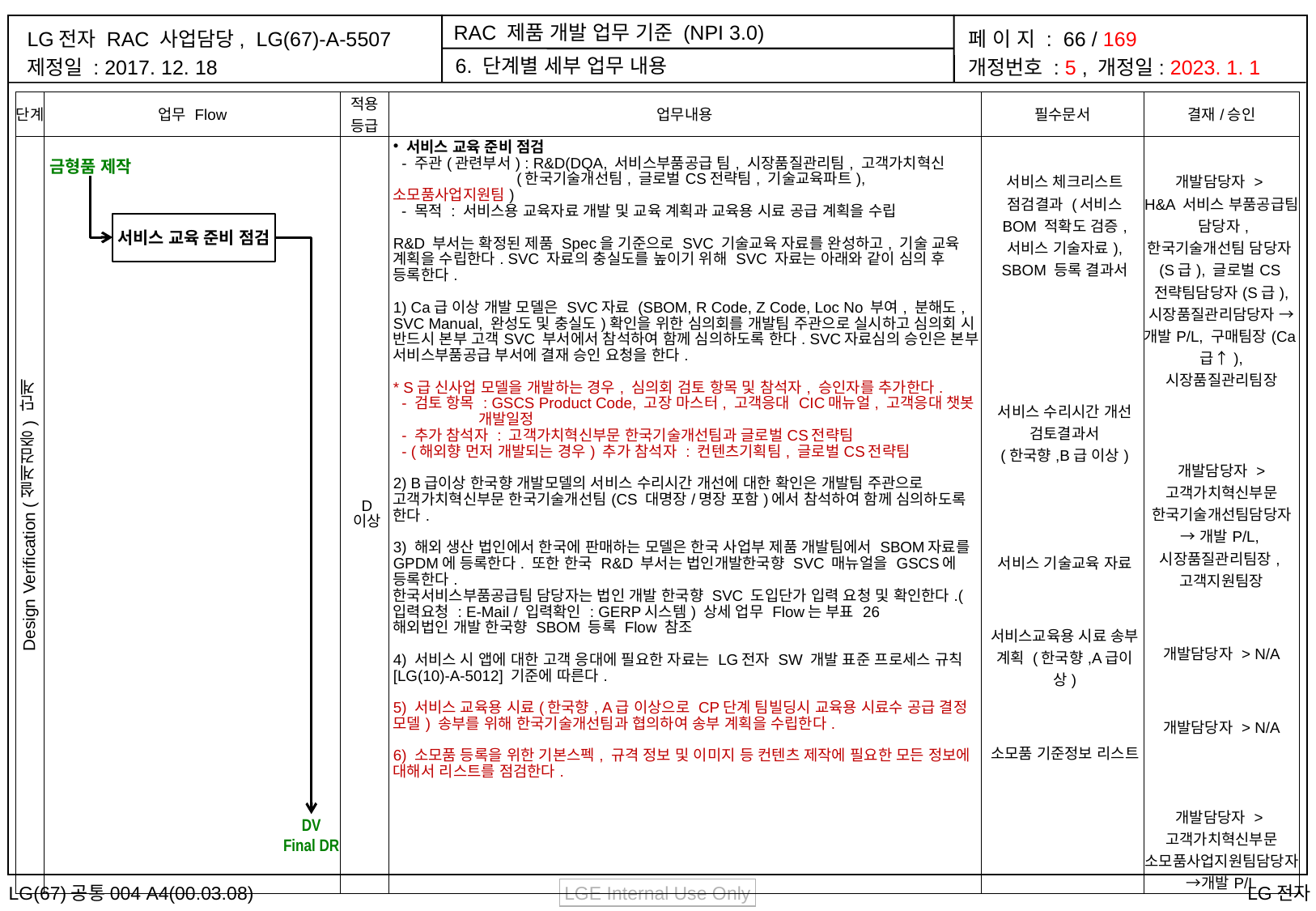

6. 단계별 세부 업무 내용
| 단계 | 업무 Flow | 적용 등급 | 업무내용 | 필수문서 | 결재/승인 |
| --- | --- | --- | --- | --- | --- |
| Design Verification (설계검증) 단계 |  | D 이상 | 서비스 교육 준비 점검 - 주관(관련부서) : R&D(DQA, 서비스부품공급 팀, 시장품질관리팀, 고객가치혁신 (한국기술개선팀, 글로벌CS전략팀, 기술교육파트), 소모품사업지원팀) - 목적 : 서비스용 교육자료 개발 및 교육 계획과 교육용 시료 공급 계획을 수립 R&D 부서는 확정된 제품 Spec을 기준으로 SVC 기술교육 자료를 완성하고, 기술 교육 계획을 수립한다. SVC 자료의 충실도를 높이기 위해 SVC 자료는 아래와 같이 심의 후 등록한다. 1) Ca급 이상 개발 모델은 SVC자료 (SBOM, R Code, Z Code, Loc No 부여, 분해도, SVC Manual, 완성도 및 충실도)확인을 위한 심의회를 개발팀 주관으로 실시하고 심의회 시 반드시 본부 고객SVC 부서에서 참석하여 함께 심의하도록 한다. SVC자료심의 승인은 본부 서비스부품공급 부서에 결재 승인 요청을 한다. \* S급 신사업 모델을 개발하는 경우, 심의회 검토 항목 및 참석자, 승인자를 추가한다. - 검토 항목 : GSCS Product Code, 고장 마스터, 고객응대 CIC매뉴얼, 고객응대 챗봇 개발일정 - 추가 참석자 : 고객가치혁신부문 한국기술개선팀과 글로벌CS전략팀 - (해외향 먼저 개발되는 경우) 추가 참석자 : 컨텐츠기획팀, 글로벌CS전략팀 2) B급이상 한국향 개발모델의 서비스 수리시간 개선에 대한 확인은 개발팀 주관으로 고객가치혁신부문 한국기술개선팀(CS 대명장/명장 포함)에서 참석하여 함께 심의하도록 한다. 3) 해외 생산 법인에서 한국에 판매하는 모델은 한국 사업부 제품 개발팀에서 SBOM자료를 GPDM에 등록한다. 또한 한국 R&D 부서는 법인개발한국향 SVC 매뉴얼을 GSCS에 등록한다. 한국서비스부품공급팀 담당자는 법인 개발 한국향 SVC 도입단가 입력 요청 및 확인한다.(입력요청 : E-Mail / 입력확인 : GERP시스템) 상세 업무 Flow는 부표 26 해외법인 개발 한국향 SBOM 등록 Flow 참조 4) 서비스 시 앱에 대한 고객 응대에 필요한 자료는 LG전자 SW 개발 표준 프로세스 규칙[LG(10)-A-5012] 기준에 따른다. 5) 서비스 교육용 시료(한국향, A급 이상으로 CP단계 팀빌딩시 교육용 시료수 공급 결정 모델) 송부를 위해 한국기술개선팀과 협의하여 송부 계획을 수립한다. 6) 소모품 등록을 위한 기본스펙, 규격 정보 및 이미지 등 컨텐츠 제작에 필요한 모든 정보에 대해서 리스트를 점검한다. | 서비스 체크리스트 점검결과 (서비스 BOM 적확도 검증, 서비스 기술자료), SBOM 등록 결과서 서비스 수리시간 개선 검토결과서 (한국향,B급 이상) 서비스 기술교육 자료 서비스교육용 시료 송부 계획 (한국향,A급이상) 소모품 기준정보 리스트 | 개발담당자 > H&A 서비스 부품공급팀 담당자, 한국기술개선팀 담당자(S급), 글로벌CS전략팀담당자(S급), 시장품질관리담당자 → 개발P/L, 구매팀장(Ca급↑), 시장품질관리팀장 개발담당자 > 고객가치혁신부문 한국기술개선팀담당자 → 개발P/L,시장품질관리팀장,고객지원팀장 개발담당자 > N/A 개발담당자 > N/A 개발담당자 > 고객가치혁신부문 소모품사업지원팀담당자 →개발P/L |
금형품 제작
서비스 교육 준비 점검
DV
Final DR